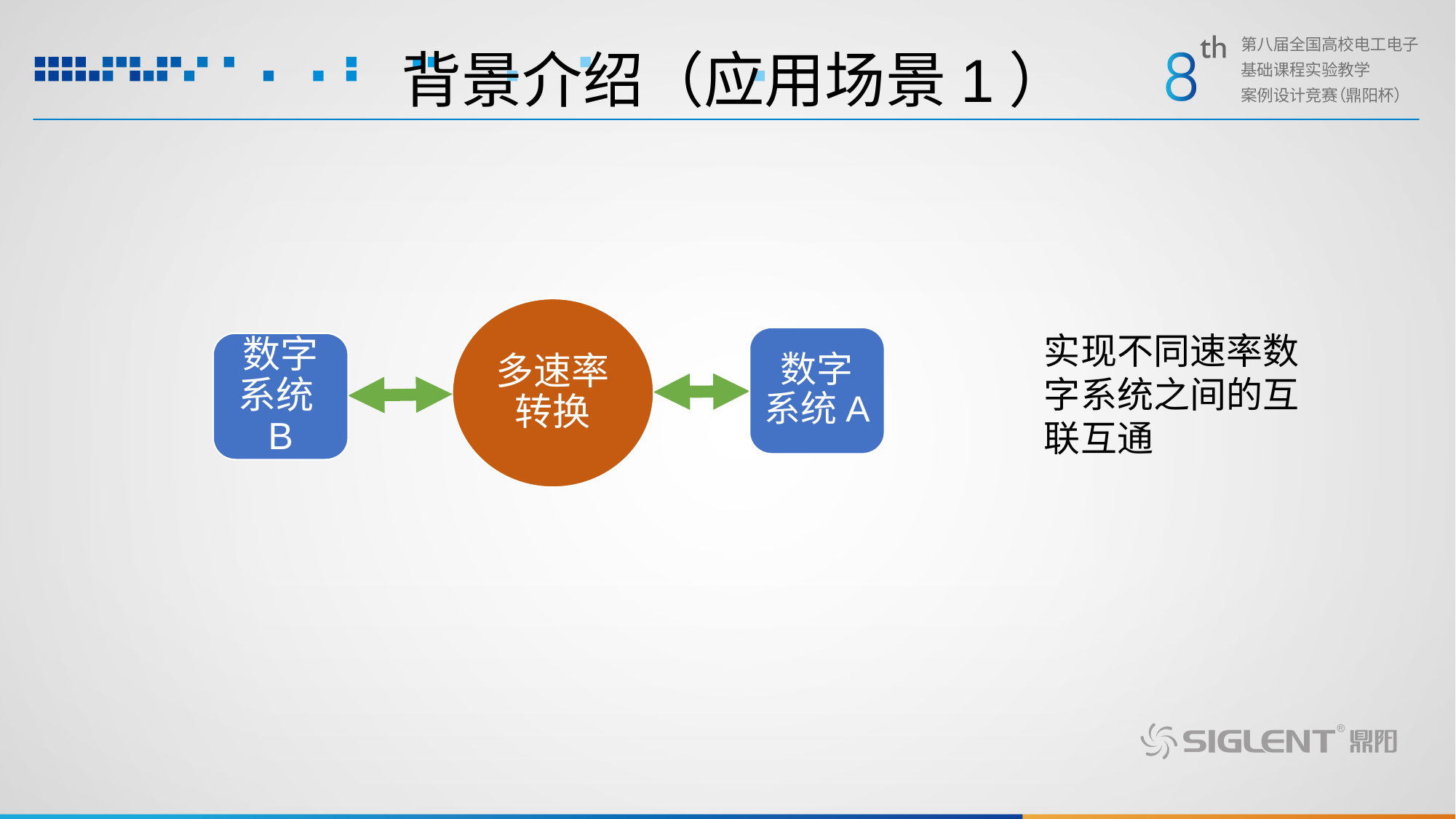

背景介绍（应用场景1）
多速率转换
数字系统A
数字系统B

实现不同速率数字系统之间的互联互通